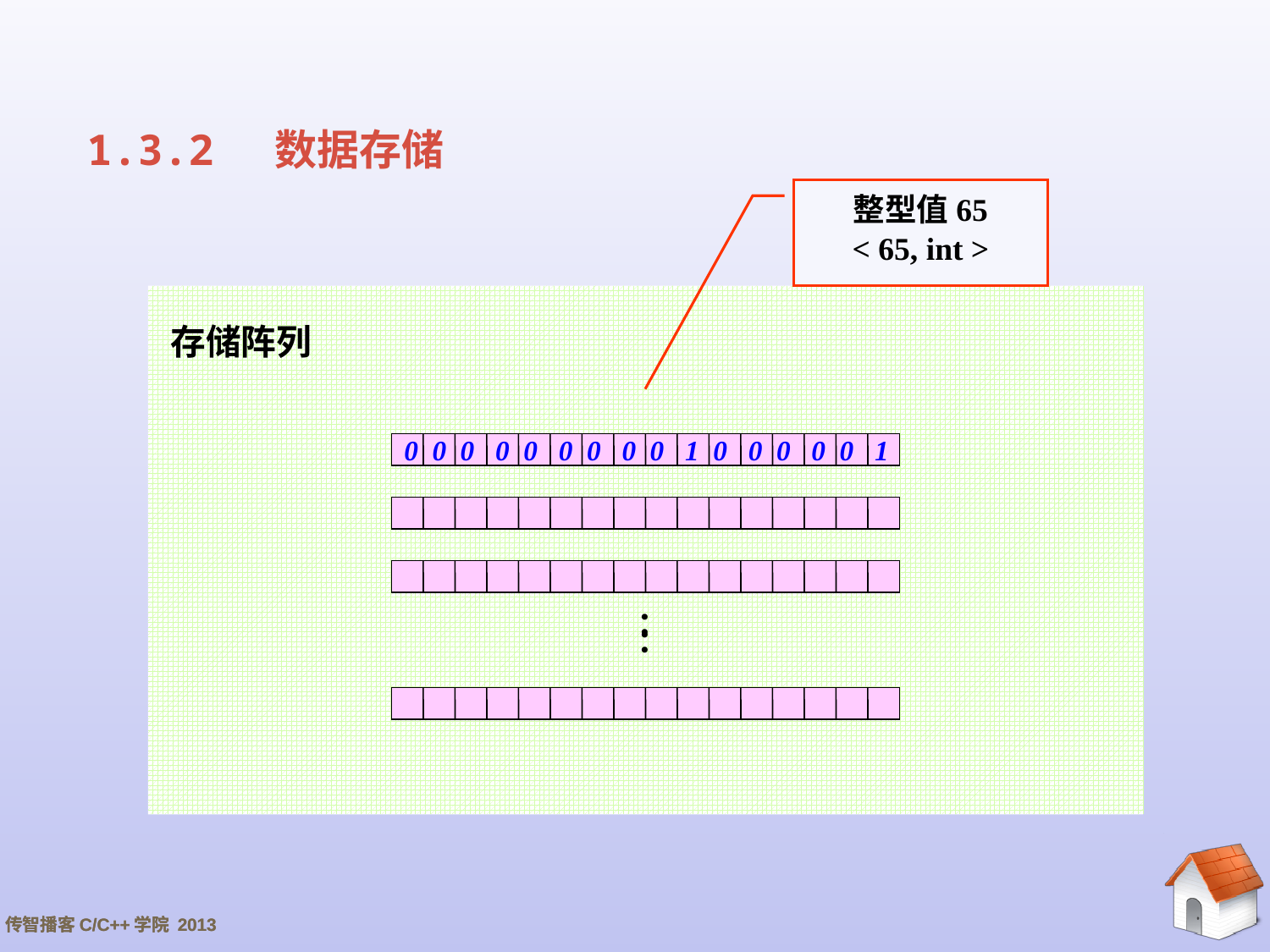

1.3.2  数据存储
整型值65
< 65, int >

存储阵列
0  0  0   0  0   0  0   0  0   1  0   0  0   0  0   1

：
：